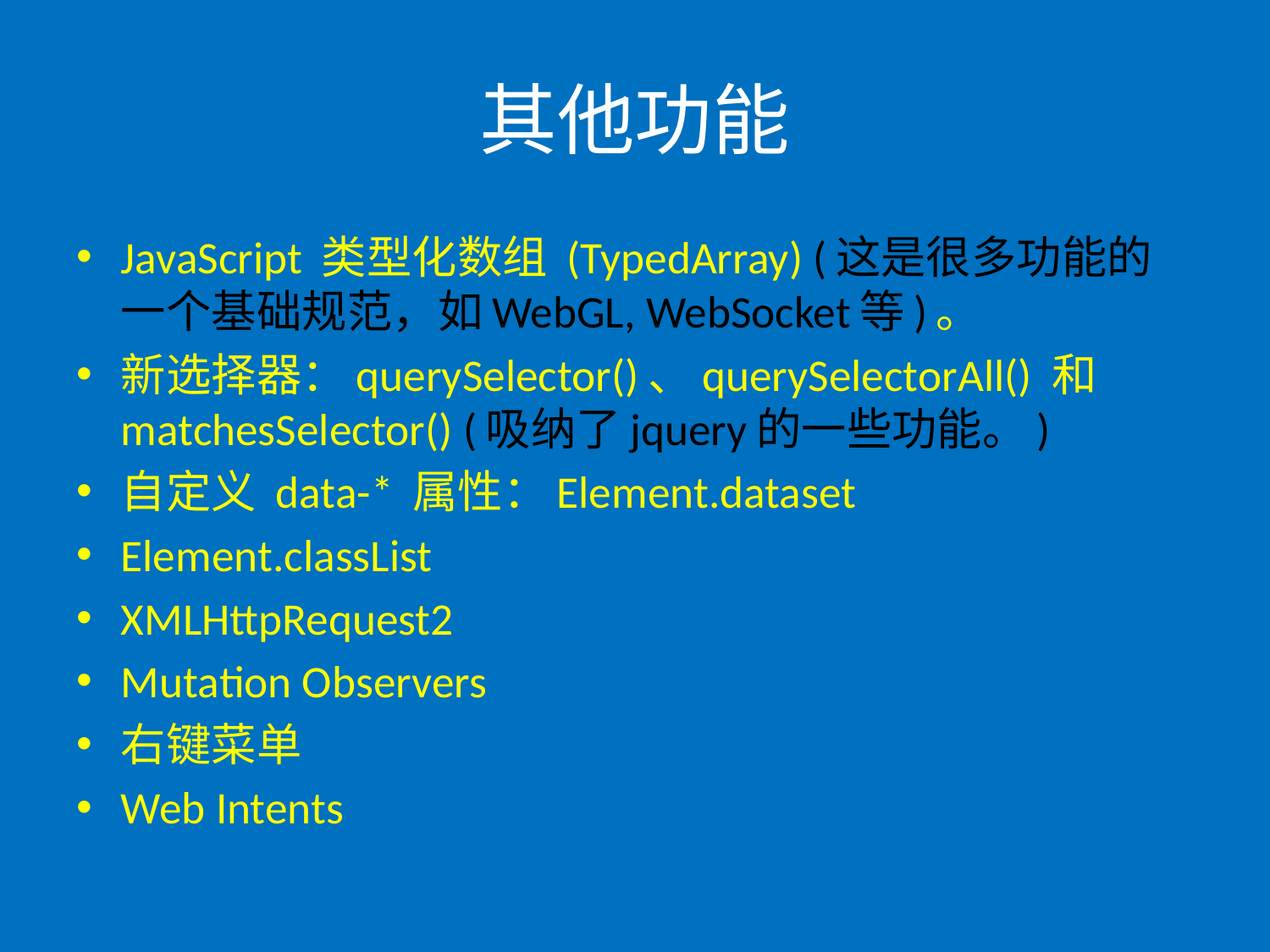

# 其他功能
JavaScript 类型化数组 (TypedArray) (这是很多功能的一个基础规范，如WebGL, WebSocket等)。
新选择器：querySelector()、querySelectorAll() 和 matchesSelector() (吸纳了jquery的一些功能。)
自定义 data-* 属性：Element.dataset
Element.classList
XMLHttpRequest2
Mutation Observers
右键菜单
Web Intents